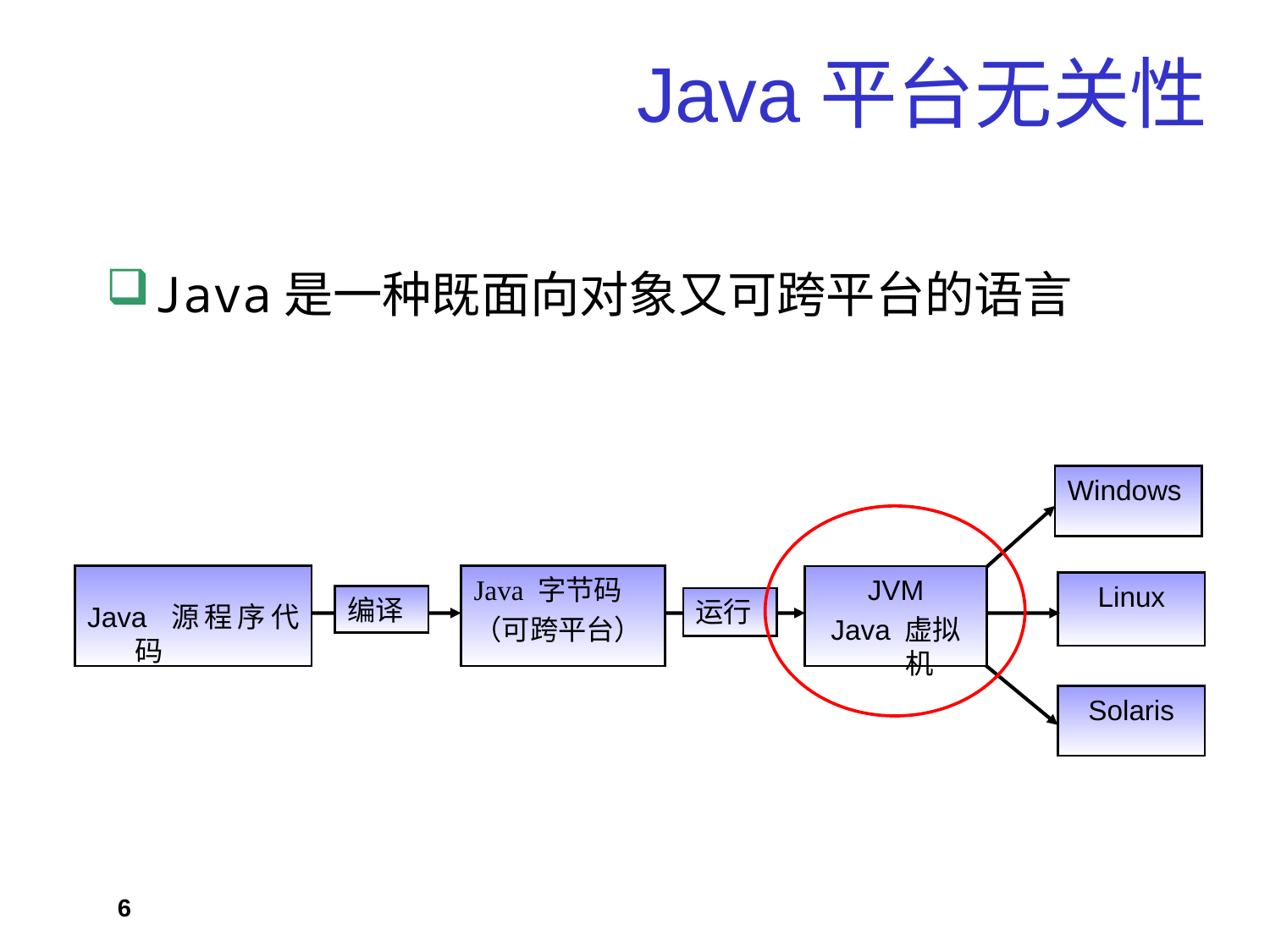

# Java平台无关性
Java是一种既面向对象又可跨平台的语言
Windows

Java 源程序代码
Java 字节码
（可跨平台）
JVM
Java 虚拟机
Linux
编译
运行

Solaris

6